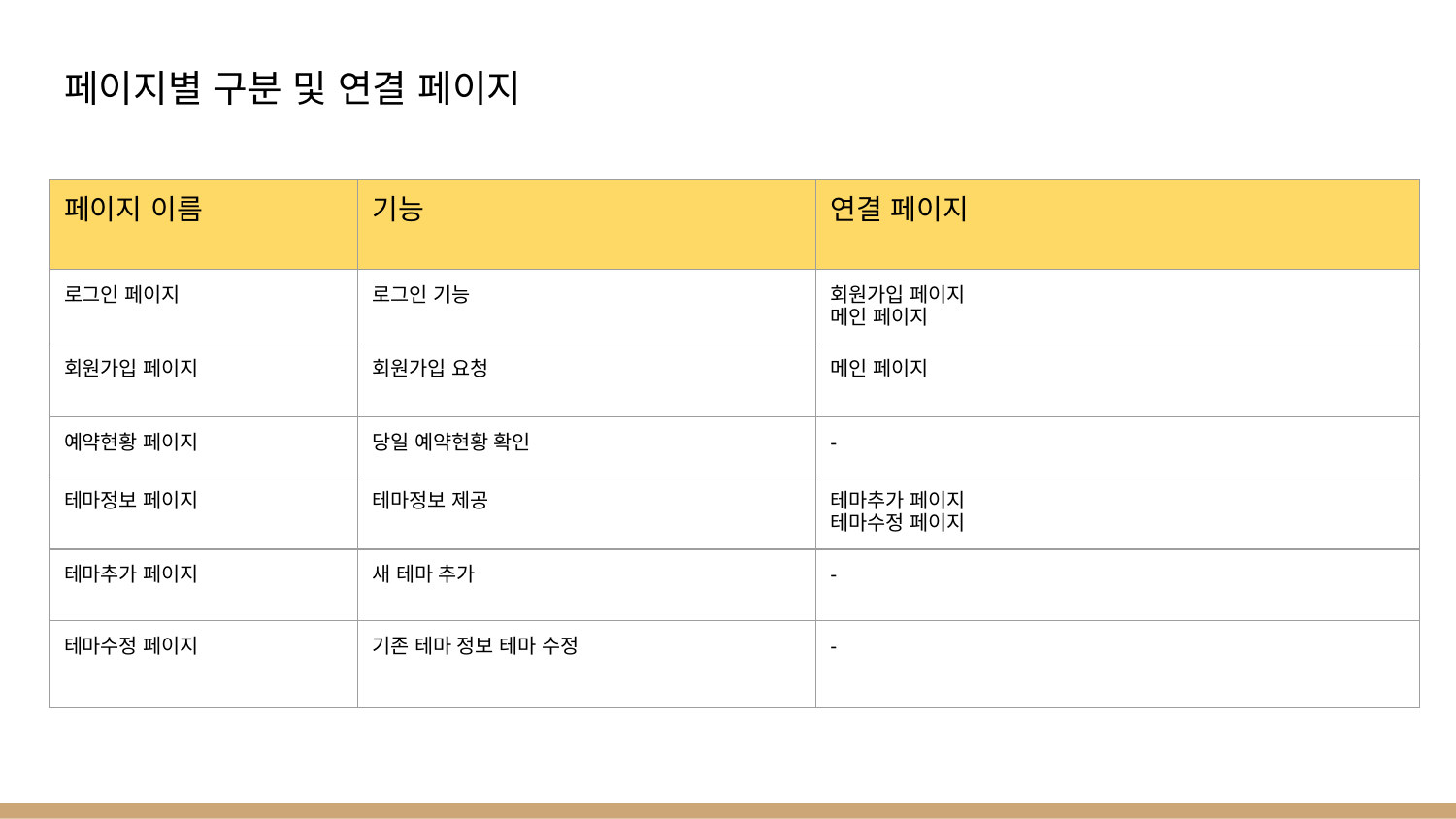

# 페이지별 구분 및 연결 페이지
| 페이지 이름 | 기능 | 연결 페이지 |
| --- | --- | --- |
| 로그인 페이지 | 로그인 기능 | 회원가입 페이지 메인 페이지 |
| 회원가입 페이지 | 회원가입 요청 | 메인 페이지 |
| 예약현황 페이지 | 당일 예약현황 확인 | - |
| 테마정보 페이지 | 테마정보 제공 | 테마추가 페이지 테마수정 페이지 |
| 테마추가 페이지 | 새 테마 추가 | - |
| 테마수정 페이지 | 기존 테마 정보 테마 수정 | - |